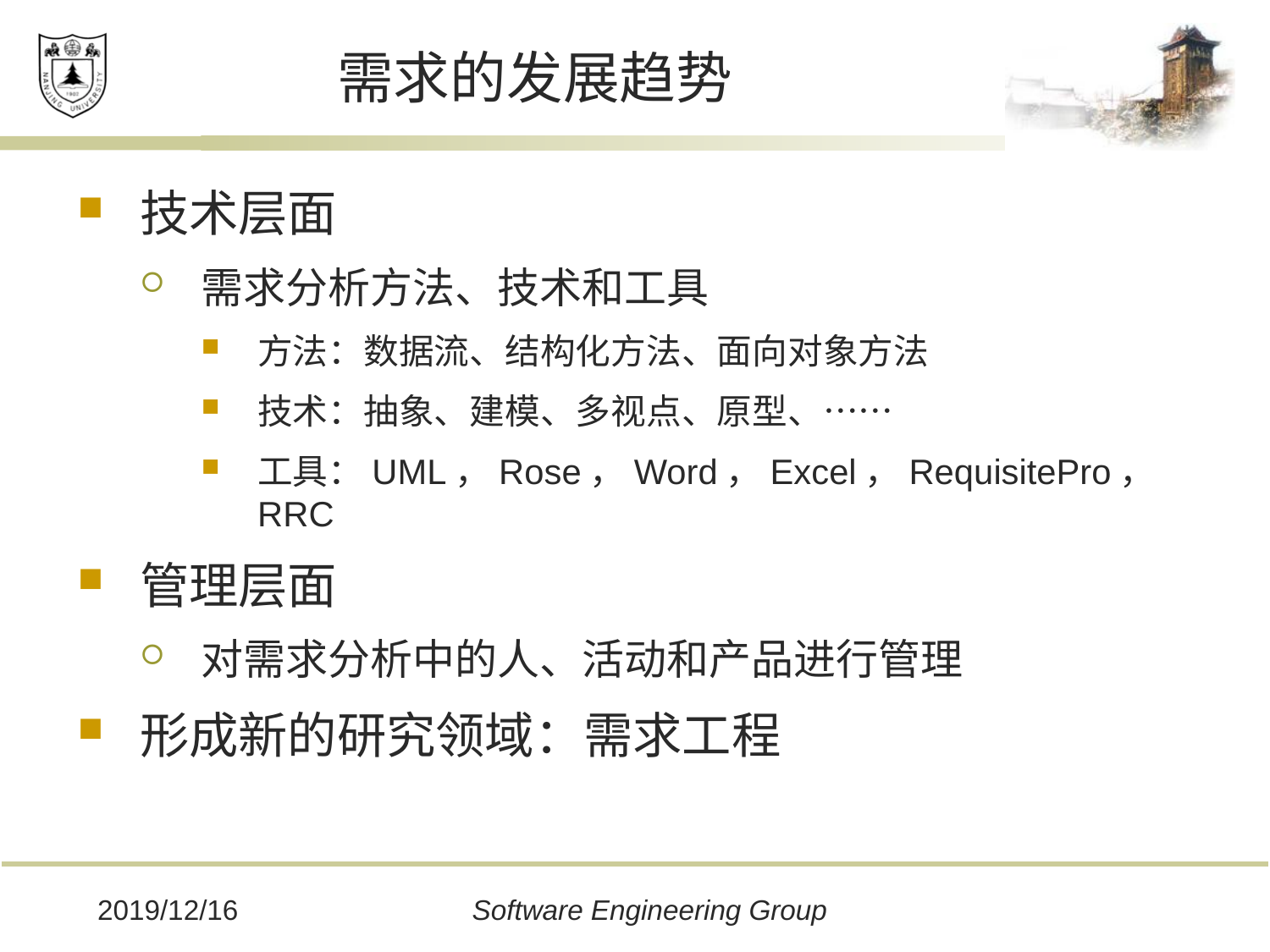

# 需求的发展趋势
技术层面
需求分析方法、技术和工具
方法：数据流、结构化方法、面向对象方法
技术：抽象、建模、多视点、原型、……
工具：UML，Rose，Word，Excel，RequisitePro， RRC
管理层面
对需求分析中的人、活动和产品进行管理
形成新的研究领域：需求工程

2019/12/16
Software Engineering Group